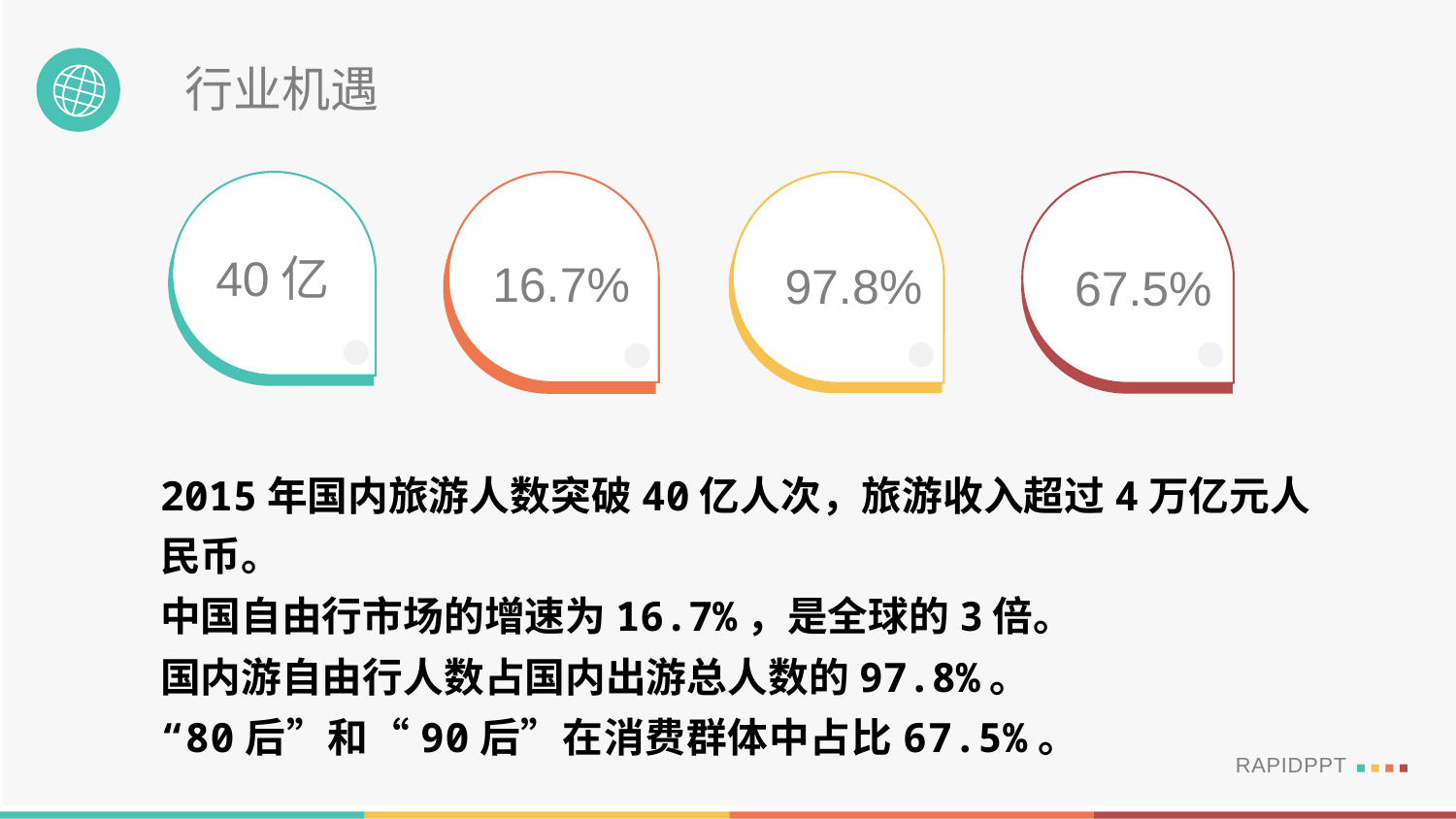

行业机遇

16.7%

40亿

97.8%

67.5%

2015年国内旅游人数突破40亿人次，旅游收入超过4万亿元人民币。
中国自由行市场的增速为16.7%，是全球的3倍。
国内游自由行人数占国内出游总人数的97.8%。
“80后”和“90后”在消费群体中占比67.5%。
RAPIDPPT